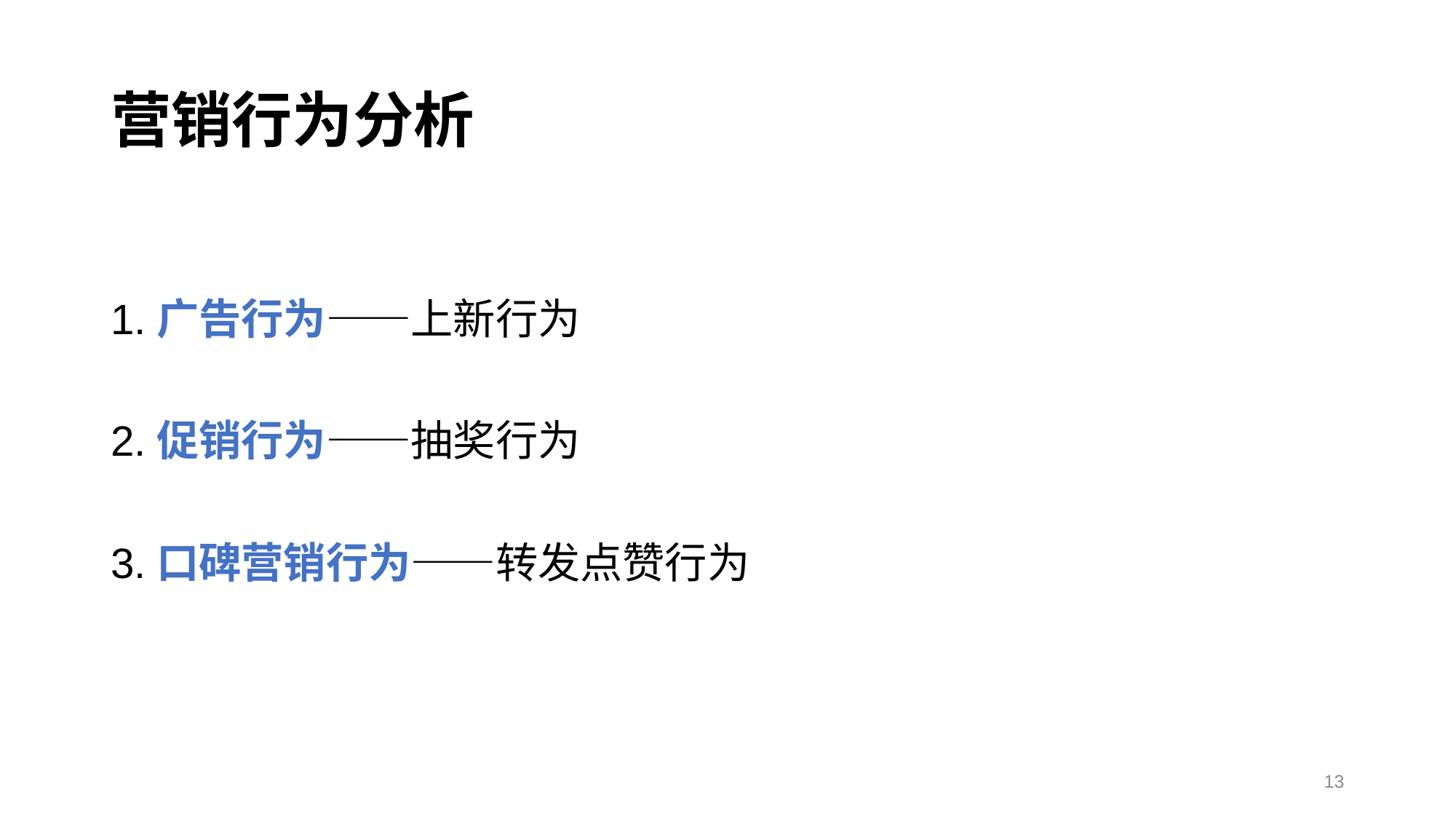

# 营销行为分析

1.广告行为——上新行为

2.促销行为——抽奖行为

3.口碑营销行为——转发点赞行为

13